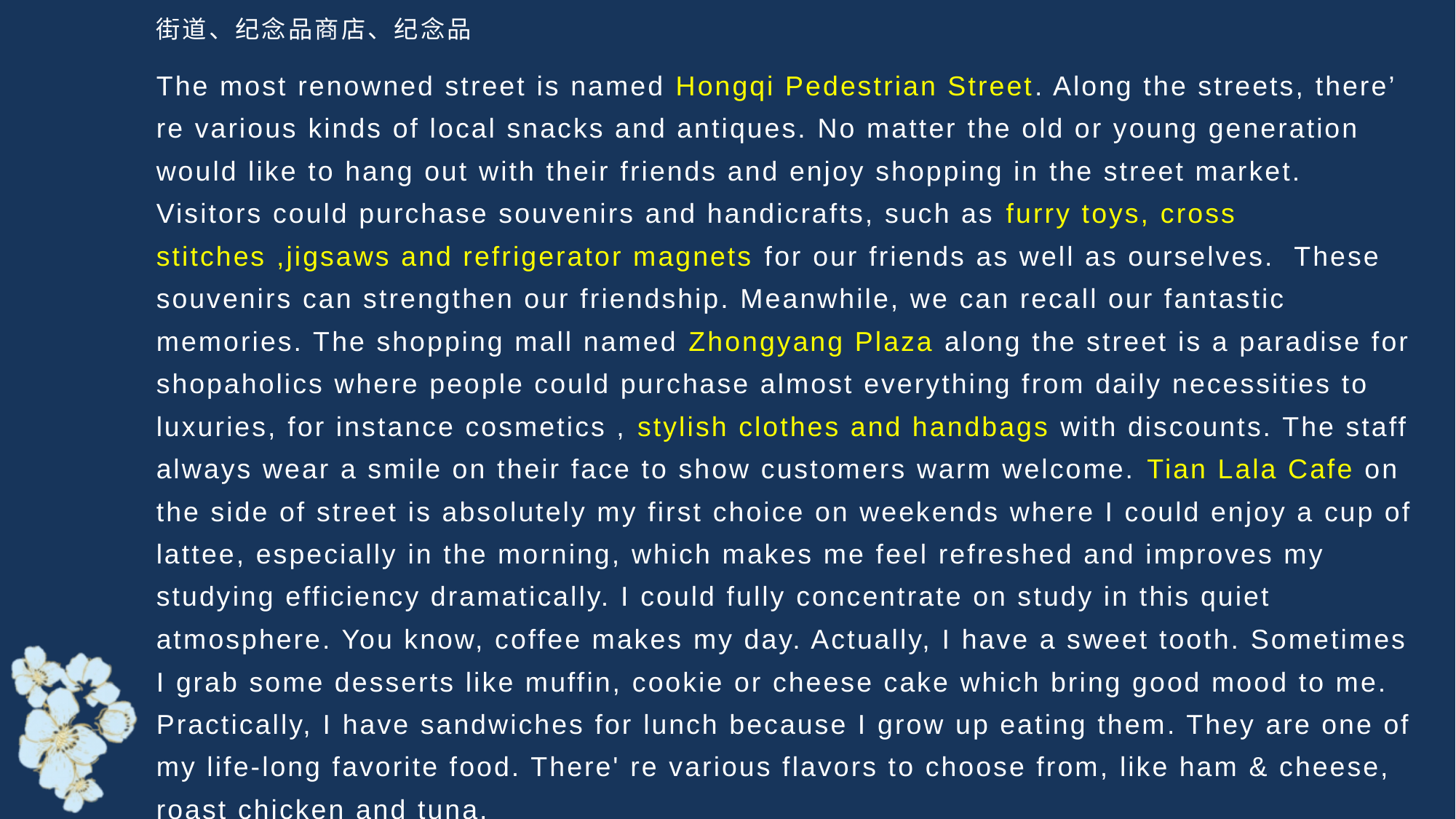

街道、纪念品商店、纪念品
The most renowned street is named Hongqi Pedestrian Street. Along the streets, there’ re various kinds of local snacks and antiques. No matter the old or young generation would like to hang out with their friends and enjoy shopping in the street market. Visitors could purchase souvenirs and handicrafts, such as furry toys, cross stitches ,jigsaws and refrigerator magnets for our friends as well as ourselves.  These souvenirs can strengthen our friendship. Meanwhile, we can recall our fantastic memories. The shopping mall named Zhongyang Plaza along the street is a paradise for shopaholics where people could purchase almost everything from daily necessities to luxuries, for instance cosmetics , stylish clothes and handbags with discounts. The staff always wear a smile on their face to show customers warm welcome. Tian Lala Cafe on the side of street is absolutely my first choice on weekends where I could enjoy a cup of lattee, especially in the morning, which makes me feel refreshed and improves my studying efficiency dramatically. I could fully concentrate on study in this quiet atmosphere. You know, coffee makes my day. Actually, I have a sweet tooth. Sometimes I grab some desserts like muffin, cookie or cheese cake which bring good mood to me. Practically, I have sandwiches for lunch because I grow up eating them. They are one of my life-long favorite food. There' re various flavors to choose from, like ham & cheese, roast chicken and tuna.